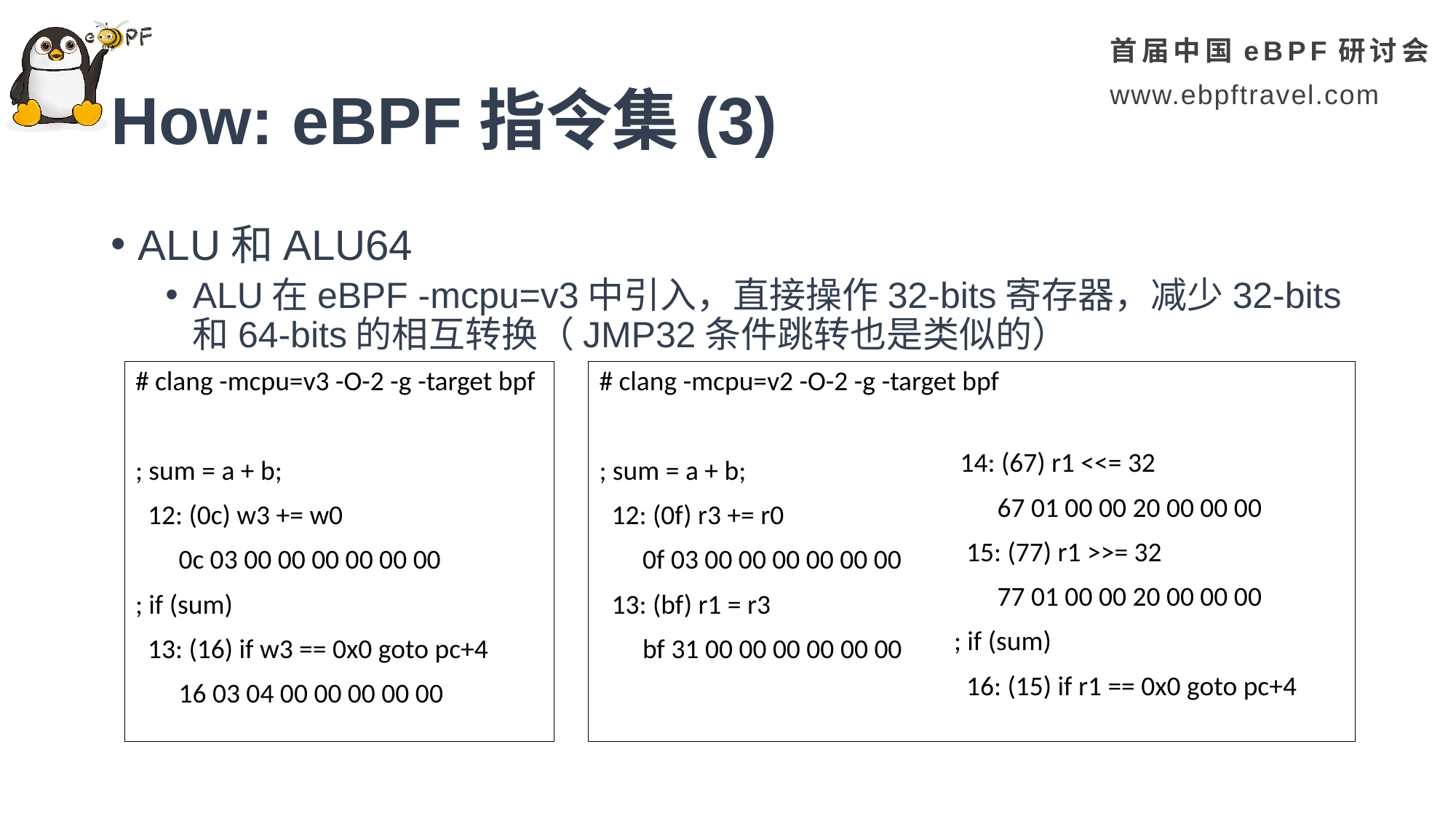

# How: eBPF指令集(3)
ALU和ALU64
ALU在eBPF -mcpu=v3中引入，直接操作32-bits寄存器，减少32-bits和64-bits的相互转换（JMP32条件跳转也是类似的）

# clang -mcpu=v3 -O-2 -g -target bpf

; sum = a + b;
  12: (0c) w3 += w0
       0c 03 00 00 00 00 00 00
; if (sum)
  13: (16) if w3 == 0x0 goto pc+4
       16 03 04 00 00 00 00 00

# clang -mcpu=v2 -O-2 -g -target bpf

; sum = a + b;
  12: (0f) r3 += r0
       0f 03 00 00 00 00 00 00
  13: (bf) r1 = r3
       bf 31 00 00 00 00 00 00
 14: (67) r1 <<= 32
       67 01 00 00 20 00 00 00
  15: (77) r1 >>= 32
       77 01 00 00 20 00 00 00
; if (sum)
  16: (15) if r1 == 0x0 goto pc+4